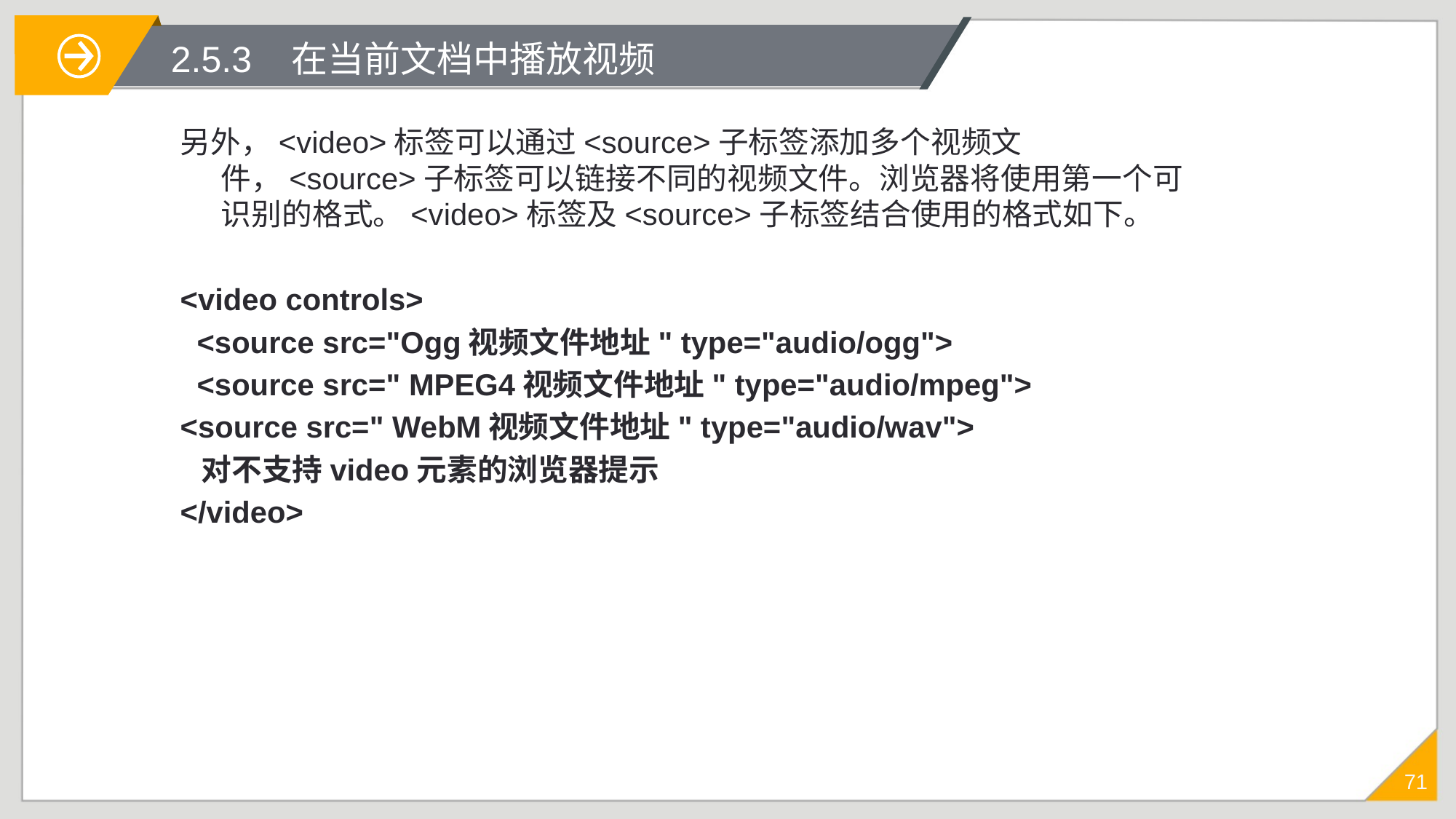

# 2.5.3   在当前文档中播放视频
另外，<video>标签可以通过<source>子标签添加多个视频文件，<source>子标签可以链接不同的视频文件。浏览器将使用第一个可识别的格式。<video>标签及<source>子标签结合使用的格式如下。

<video controls>
  <source src="Ogg视频文件地址" type="audio/ogg">
  <source src=" MPEG4视频文件地址" type="audio/mpeg">
<source src=" WebM视频文件地址" type="audio/wav">
  对不支持video元素的浏览器提示
</video>